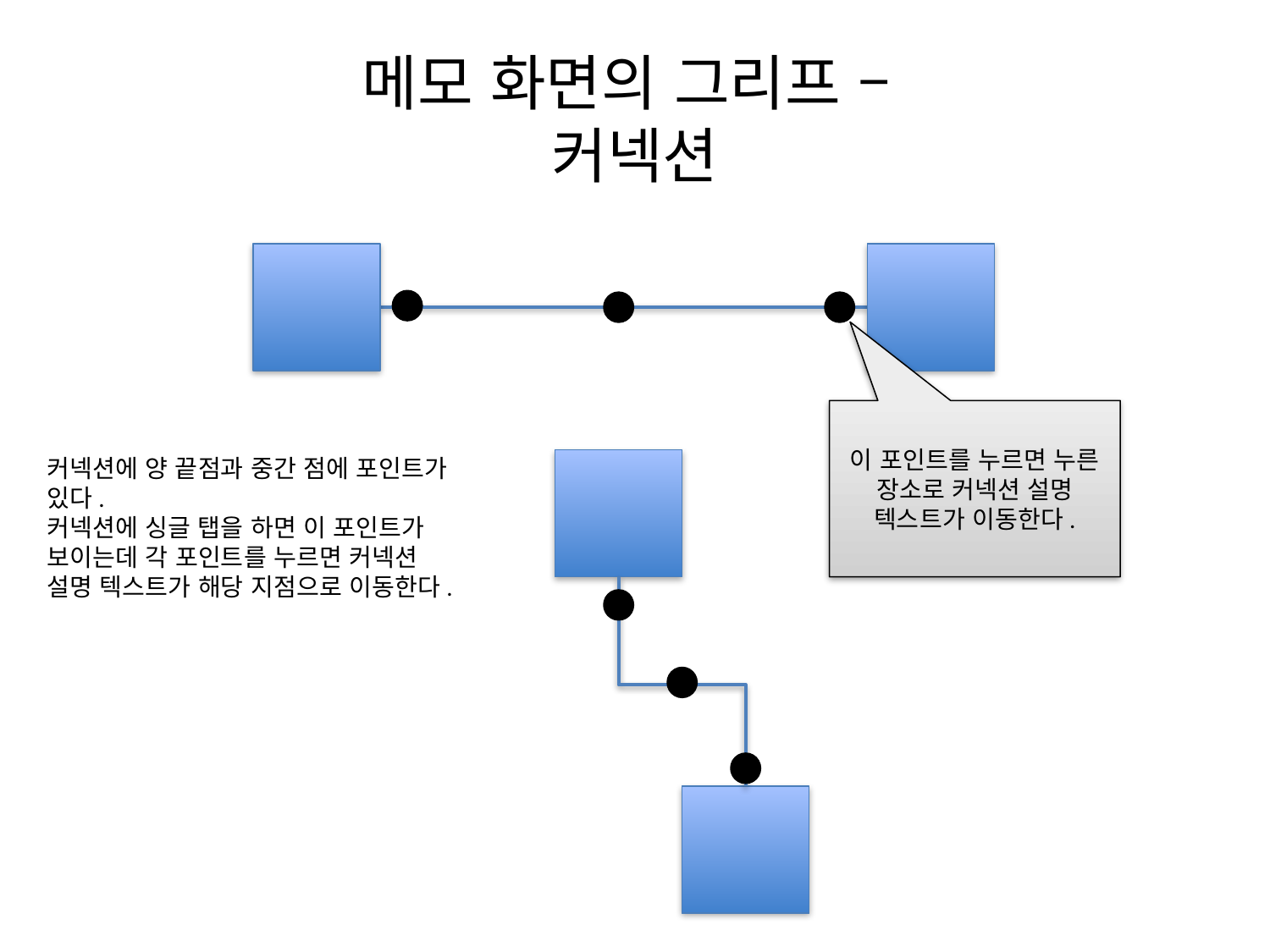

# 메모 화면의 그리프 – 커넥션

이 포인트를 누르면 누른 장소로 커넥션 설명 텍스트가 이동한다.
커넥션에 양 끝점과 중간 점에 포인트가 있다.
커넥션에 싱글 탭을 하면 이 포인트가 보이는데 각 포인트를 누르면 커넥션 설명 텍스트가 해당 지점으로 이동한다.